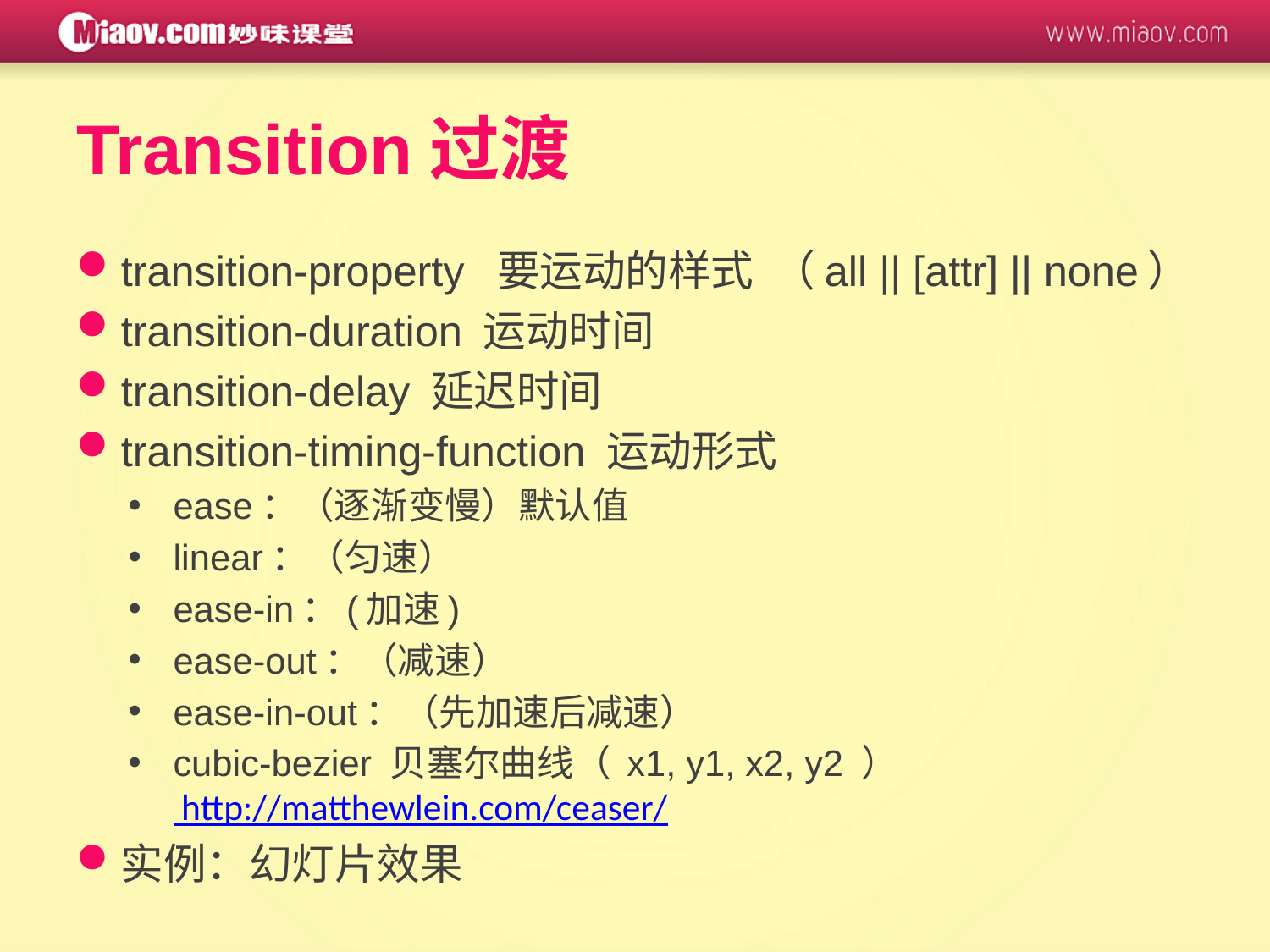

# Transition过渡
transition-property  要运动的样式  （all || [attr] || none）
transition-duration 运动时间
transition-delay 延迟时间
transition-timing-function 运动形式
ease：（逐渐变慢）默认值
linear：（匀速）
ease-in：(加速)
ease-out：（减速）
ease-in-out：（先加速后减速）
cubic-bezier 贝塞尔曲线（ x1, y1, x2, y2 ） http://matthewlein.com/ceaser/
实例：幻灯片效果